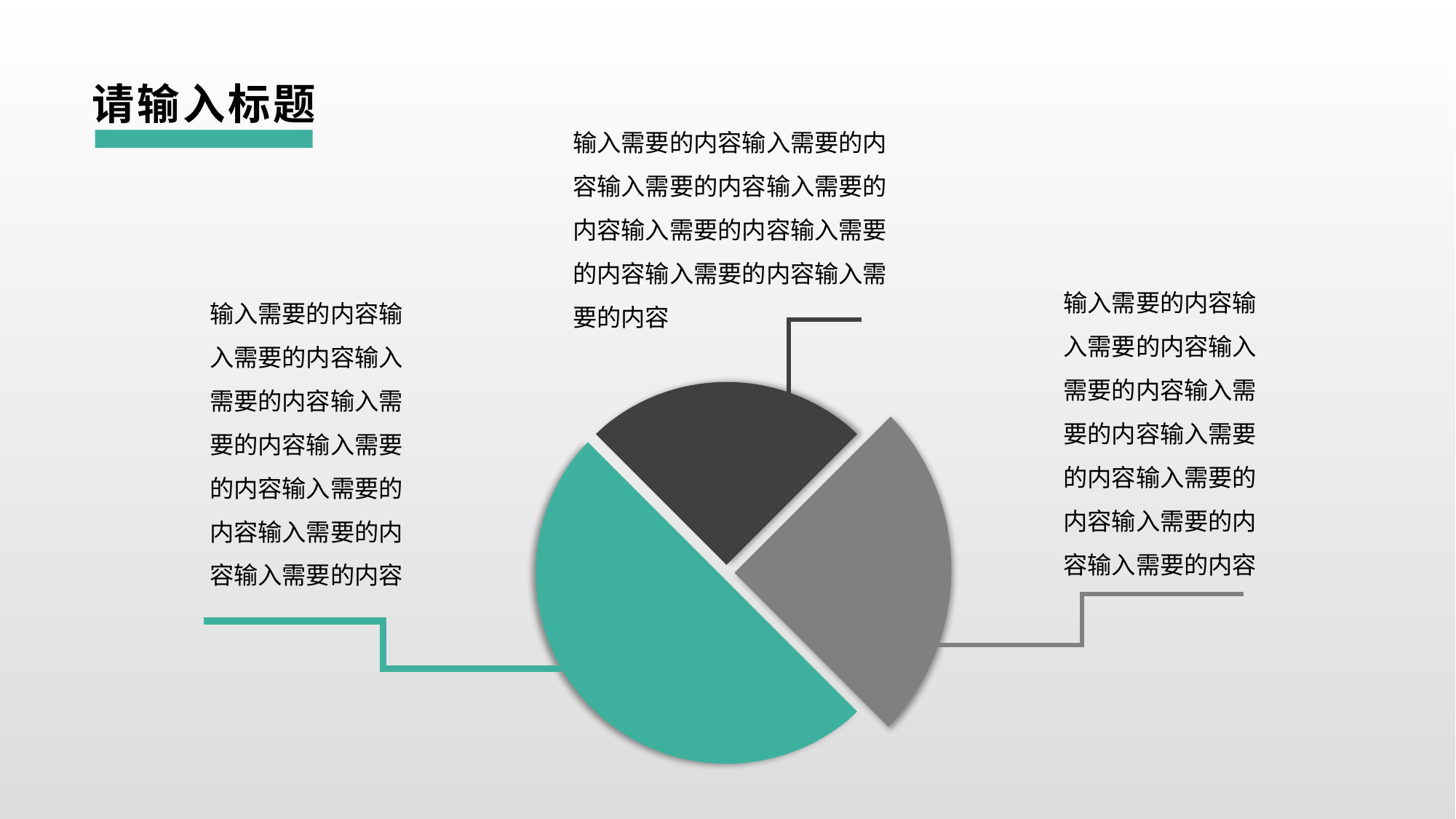

# 请输入标题
输入需要的内容输入需要的内容输入需要的内容输入需要的内容输入需要的内容输入需要的内容输入需要的内容输入需要的内容

输入需要的内容输入需要的内容输入需要的内容输入需要的内容输入需要的内容输入需要的内容输入需要的内容输入需要的内容
输入需要的内容输入需要的内容输入需要的内容输入需要的内容输入需要的内容输入需要的内容输入需要的内容输入需要的内容